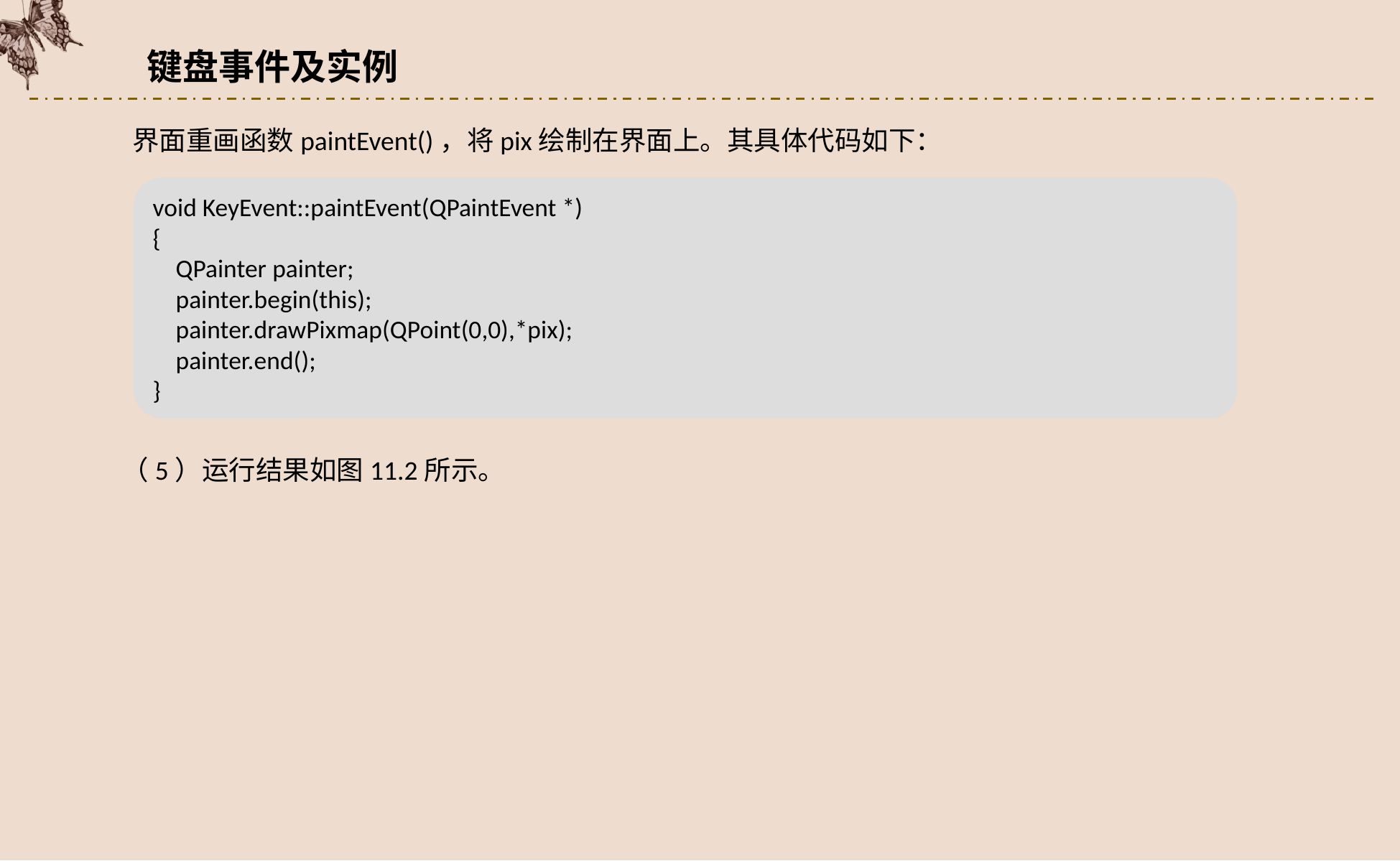

键盘事件及实例
界面重画函数paintEvent()，将pix绘制在界面上。其具体代码如下：
void KeyEvent::paintEvent(QPaintEvent *)
{
    QPainter painter;
    painter.begin(this);
    painter.drawPixmap(QPoint(0,0),*pix);
    painter.end();
}
（5）运行结果如图11.2所示。